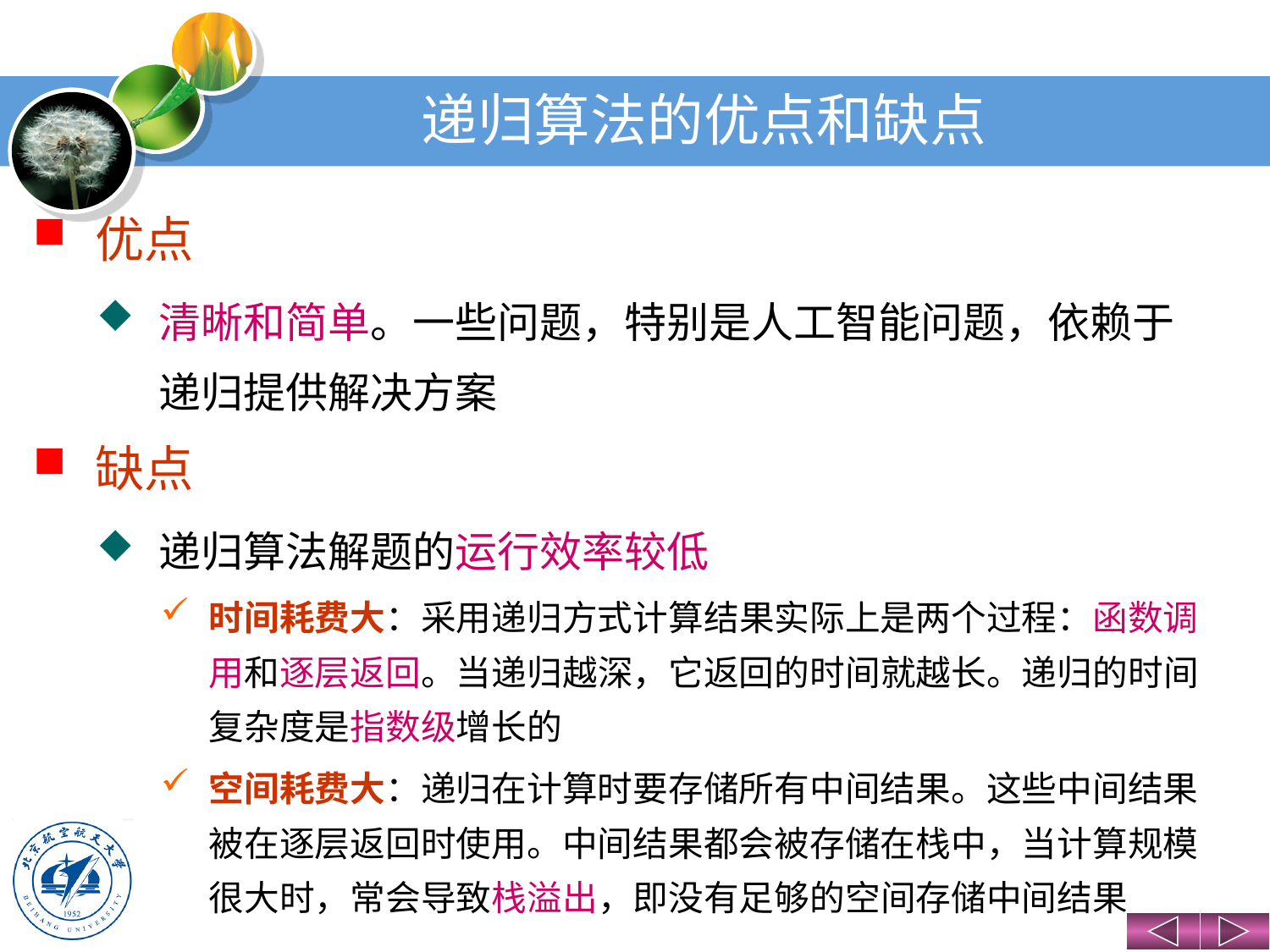

# 递归算法的优点和缺点
优点
清晰和简单。一些问题，特别是人工智能问题，依赖于递归提供解决方案
缺点
递归算法解题的运行效率较低
时间耗费大：采用递归方式计算结果实际上是两个过程：函数调用和逐层返回。当递归越深，它返回的时间就越长。递归的时间复杂度是指数级增长的
空间耗费大：递归在计算时要存储所有中间结果。这些中间结果被在逐层返回时使用。中间结果都会被存储在栈中，当计算规模很大时，常会导致栈溢出，即没有足够的空间存储中间结果
89